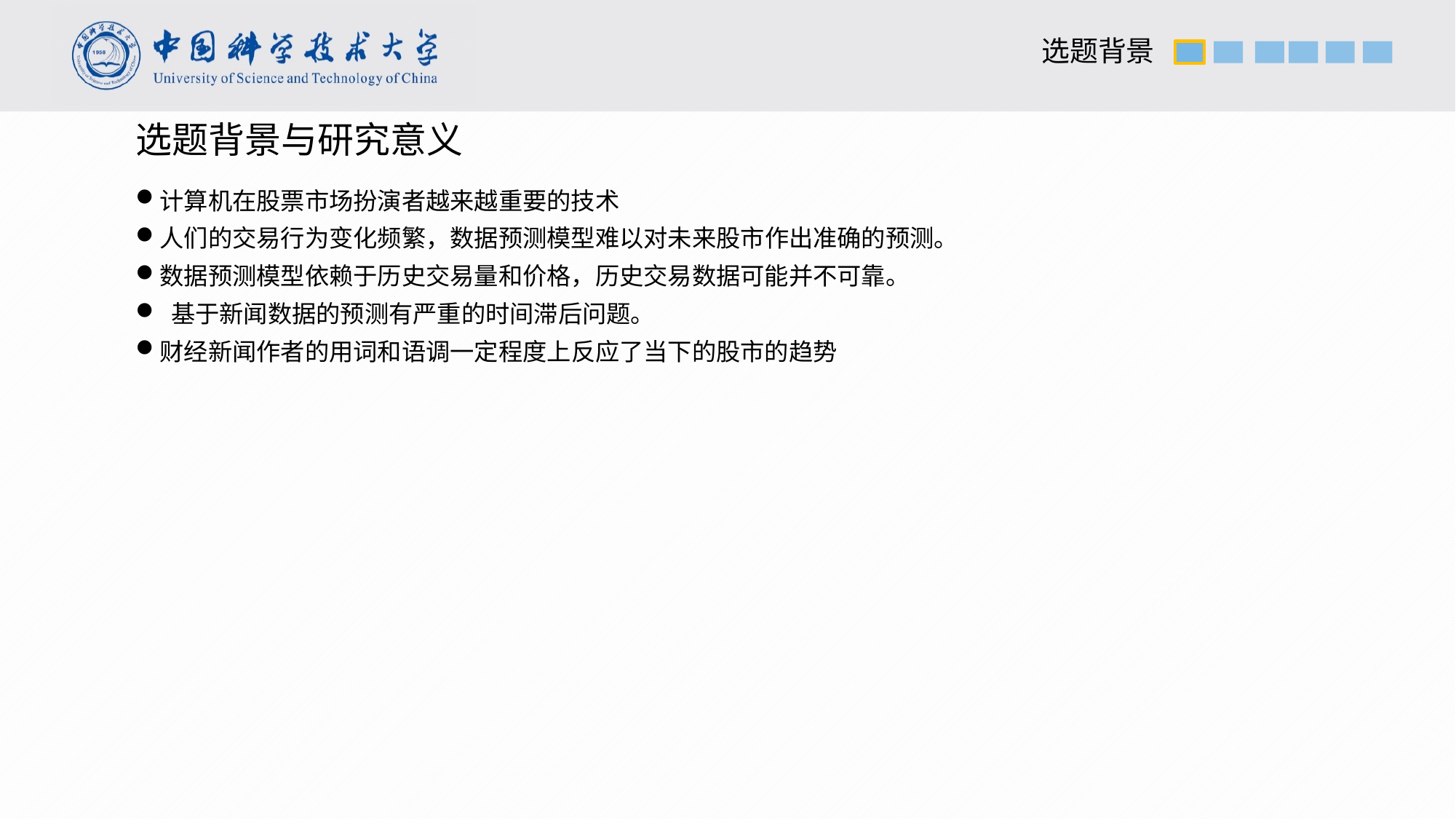

选题背景

选题背景与研究意义
计算机在股票市场扮演者越来越重要的技术
人们的交易行为变化频繁，数据预测模型难以对未来股市作出准确的预测。
数据预测模型依赖于历史交易量和价格，历史交易数据可能并不可靠。
 基于新闻数据的预测有严重的时间滞后问题。
财经新闻作者的用词和语调一定程度上反应了当下的股市的趋势